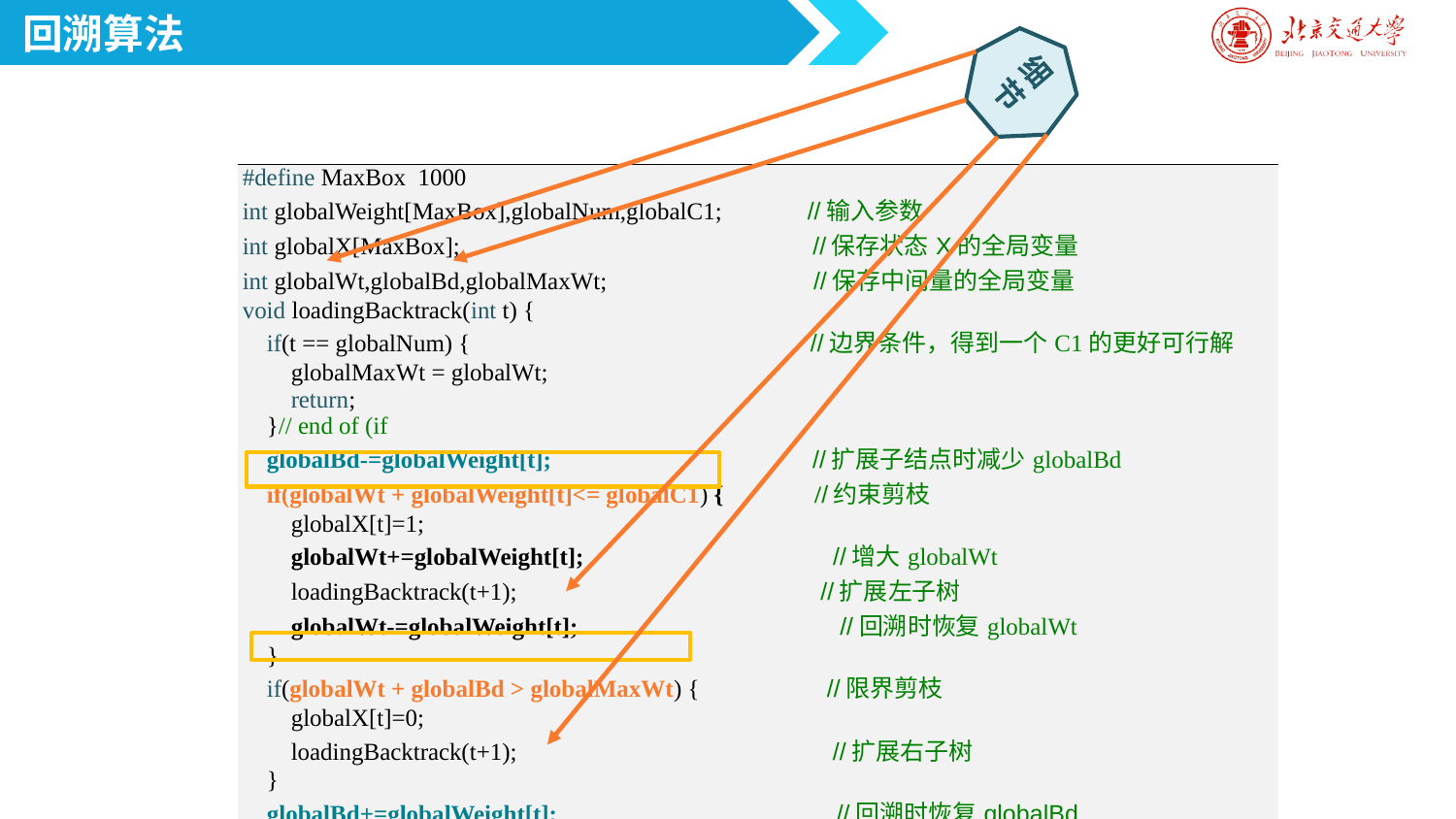

回溯算法
细节
| #define MaxBox 1000 int globalWeight[MaxBox],globalNum,globalC1; //输入参数 int globalX[MaxBox]; //保存状态X的全局变量 int globalWt,globalBd,globalMaxWt; //保存中间量的全局变量 void loadingBacktrack(int t) { if(t == globalNum) { //边界条件，得到一个C1的更好可行解 globalMaxWt = globalWt; return; }// end of (if globalBd-=globalWeight[t]; //扩展子结点时减少globalBd if(globalWt + globalWeight[t]<= globalC1) { //约束剪枝 globalX[t]=1; globalWt+=globalWeight[t]; //增大globalWt loadingBacktrack(t+1); //扩展左子树 globalWt-=globalWeight[t]; //回溯时恢复globalWt } if(globalWt + globalBd > globalMaxWt) { //限界剪枝 globalX[t]=0; loadingBacktrack(t+1); //扩展右子树 } globalBd+=globalWeight[t]; //回溯时恢复globalBd } |
| --- |